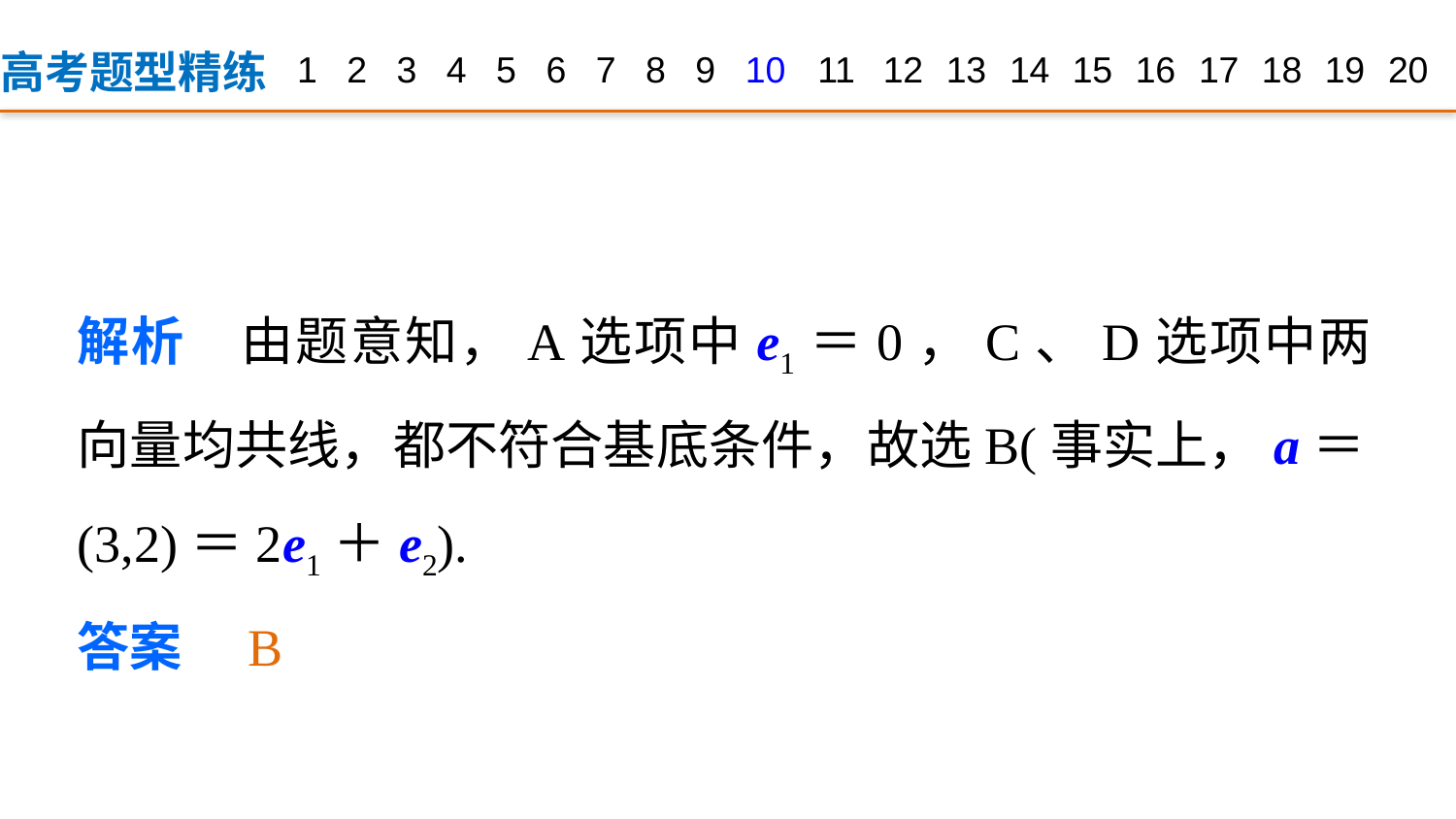

高考题型精练
1
2
3
4
5
6
7
8
9
12
13
14
15
16
17
18
19
20
10
11
解析　由题意知，A选项中e1＝0，C、D选项中两向量均共线，都不符合基底条件，故选B(事实上，a＝(3,2)＝2e1＋e2).
答案　B